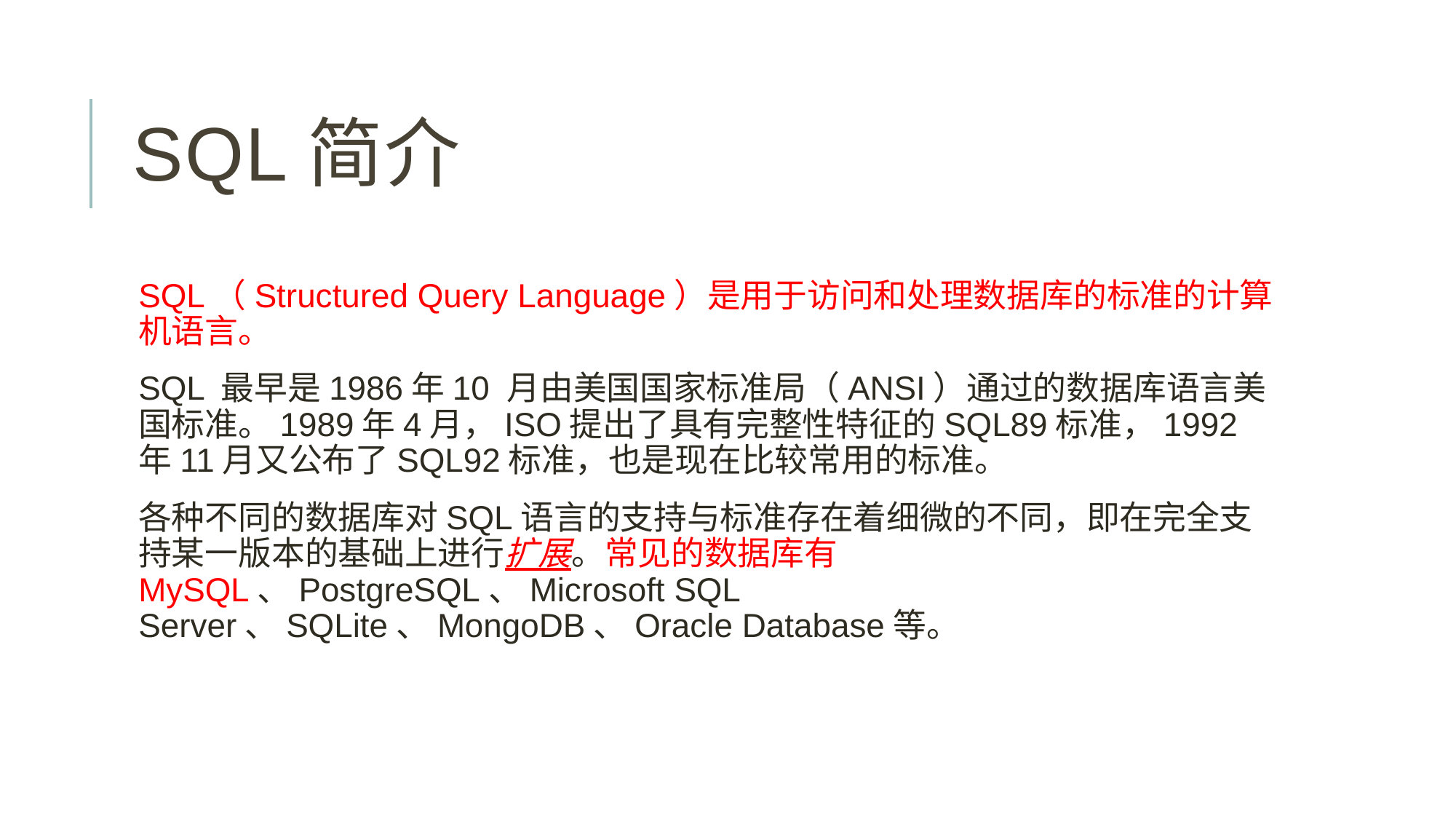

# SQl简介
SQL（Structured Query Language）是用于访问和处理数据库的标准的计算机语言。
SQL 最早是1986年10 月由美国国家标准局（ANSI）通过的数据库语言美国标准。1989年4月，ISO提出了具有完整性特征的SQL89标准，1992年11月又公布了SQL92标准，也是现在比较常用的标准。
各种不同的数据库对SQL语言的支持与标准存在着细微的不同，即在完全支持某一版本的基础上进行扩展。常见的数据库有MySQL、PostgreSQL、Microsoft SQL Server、SQLite、MongoDB、Oracle Database等。